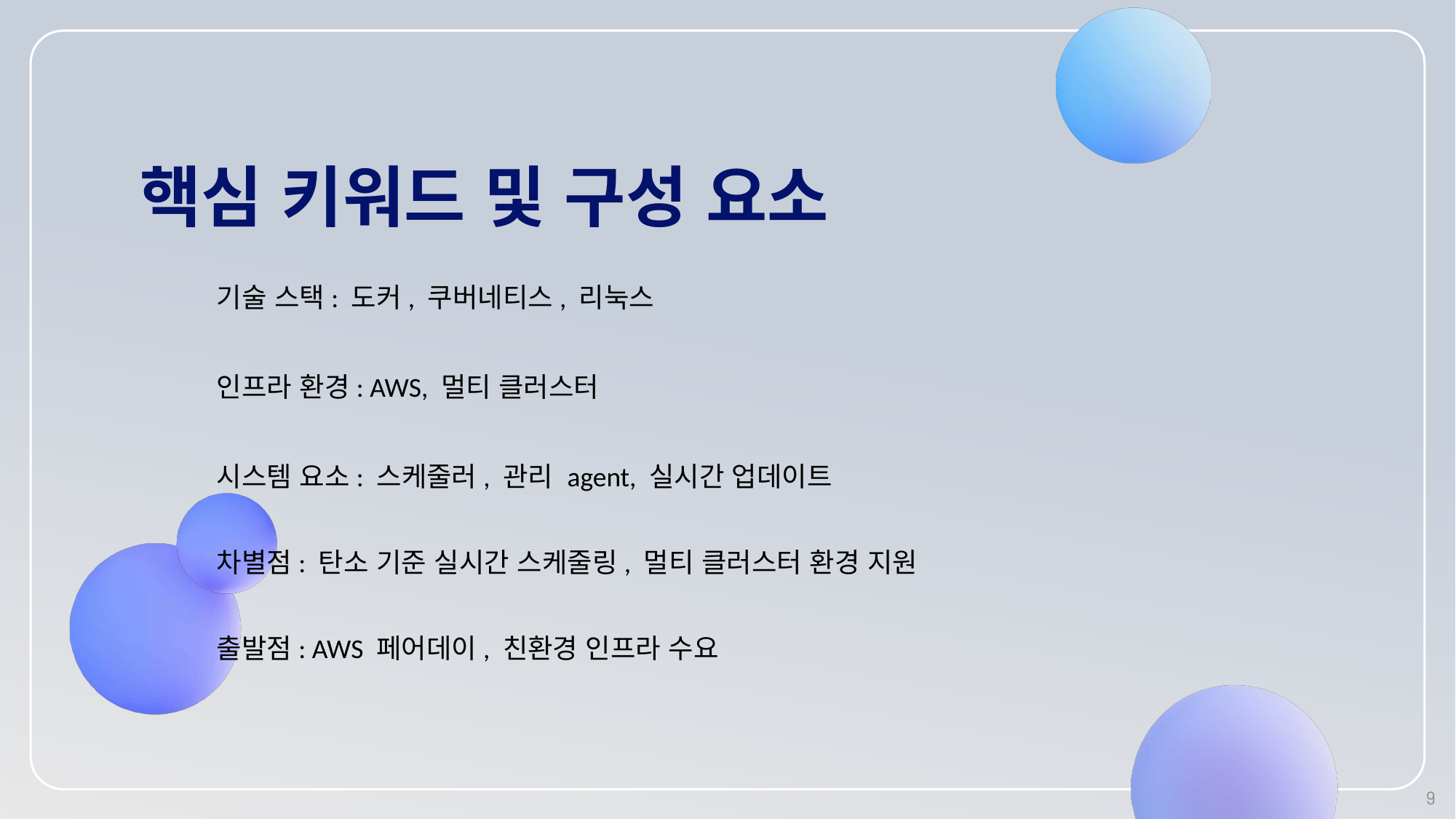

# 핵심 키워드 및 구성 요소
기술 스택: 도커, 쿠버네티스, 리눅스

인프라 환경: AWS, 멀티 클러스터

시스템 요소: 스케줄러, 관리 agent, 실시간 업데이트

차별점: 탄소 기준 실시간 스케줄링, 멀티 클러스터 환경 지원

출발점: AWS 페어데이, 친환경 인프라 수요

9